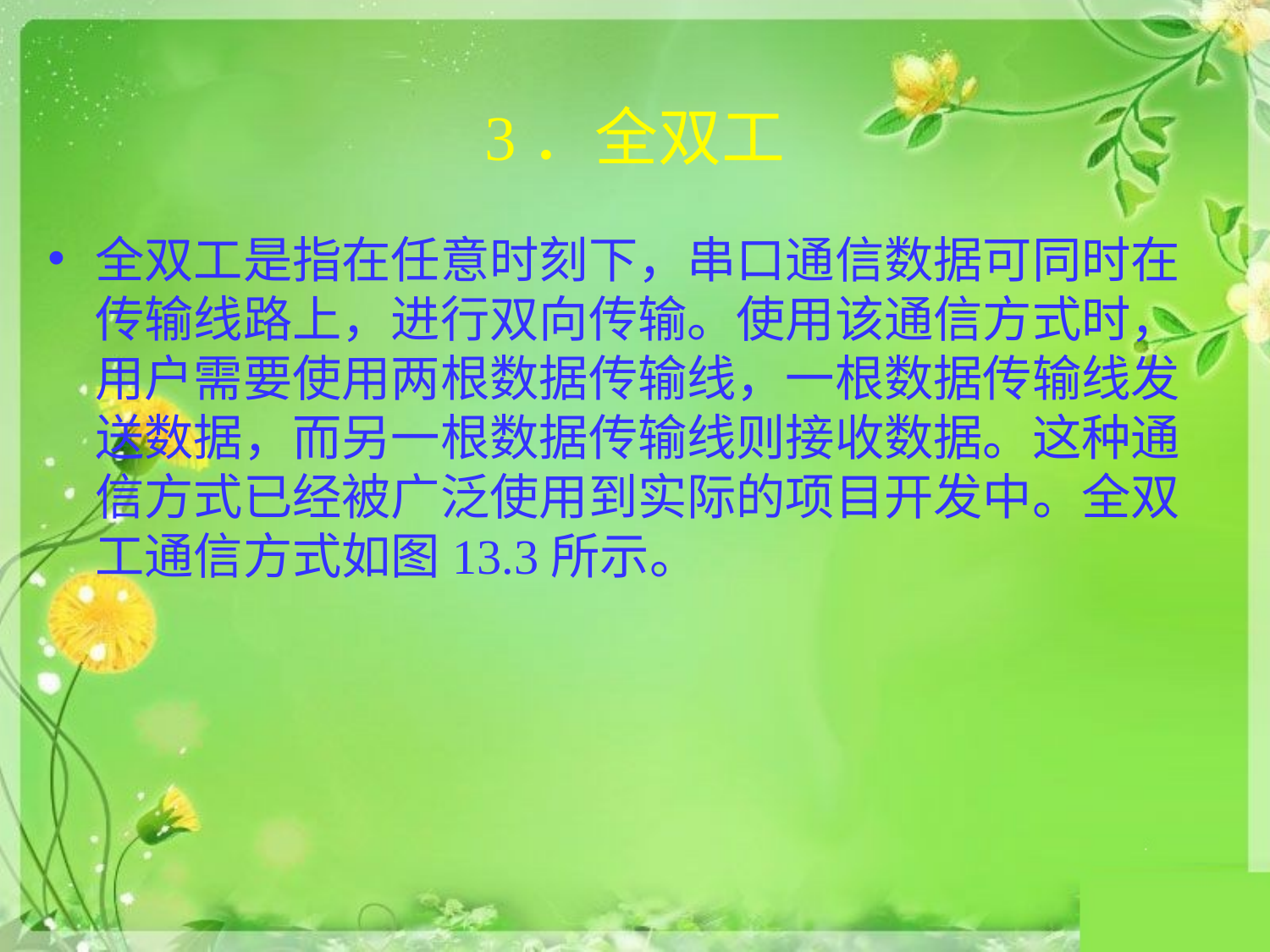

# 3．全双工
全双工是指在任意时刻下，串口通信数据可同时在传输线路上，进行双向传输。使用该通信方式时，用户需要使用两根数据传输线，一根数据传输线发送数据，而另一根数据传输线则接收数据。这种通信方式已经被广泛使用到实际的项目开发中。全双工通信方式如图13.3所示。